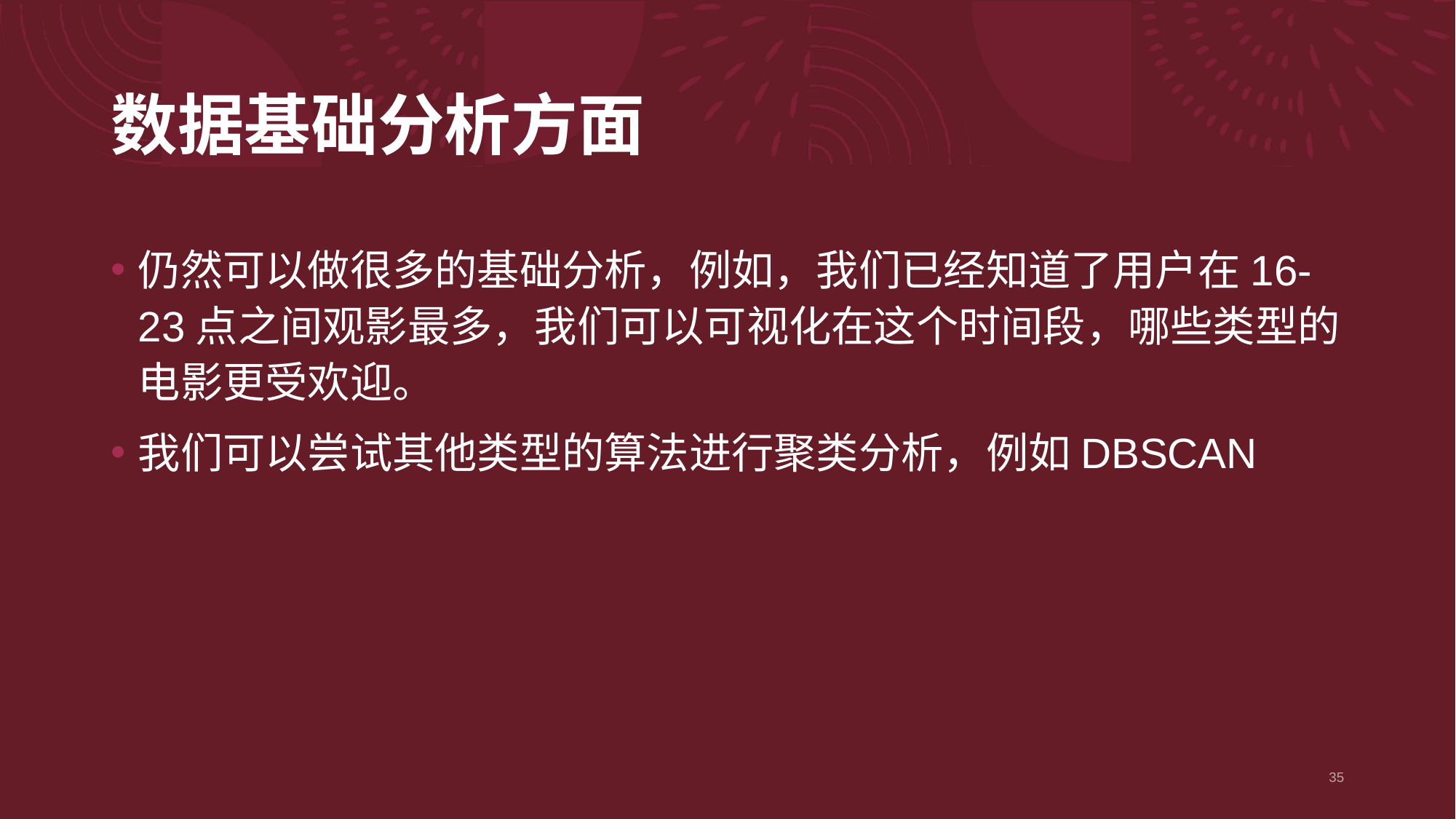

# 数据基础分析方面
仍然可以做很多的基础分析，例如，我们已经知道了用户在16-23点之间观影最多，我们可以可视化在这个时间段，哪些类型的电影更受欢迎。
我们可以尝试其他类型的算法进行聚类分析，例如DBSCAN
35